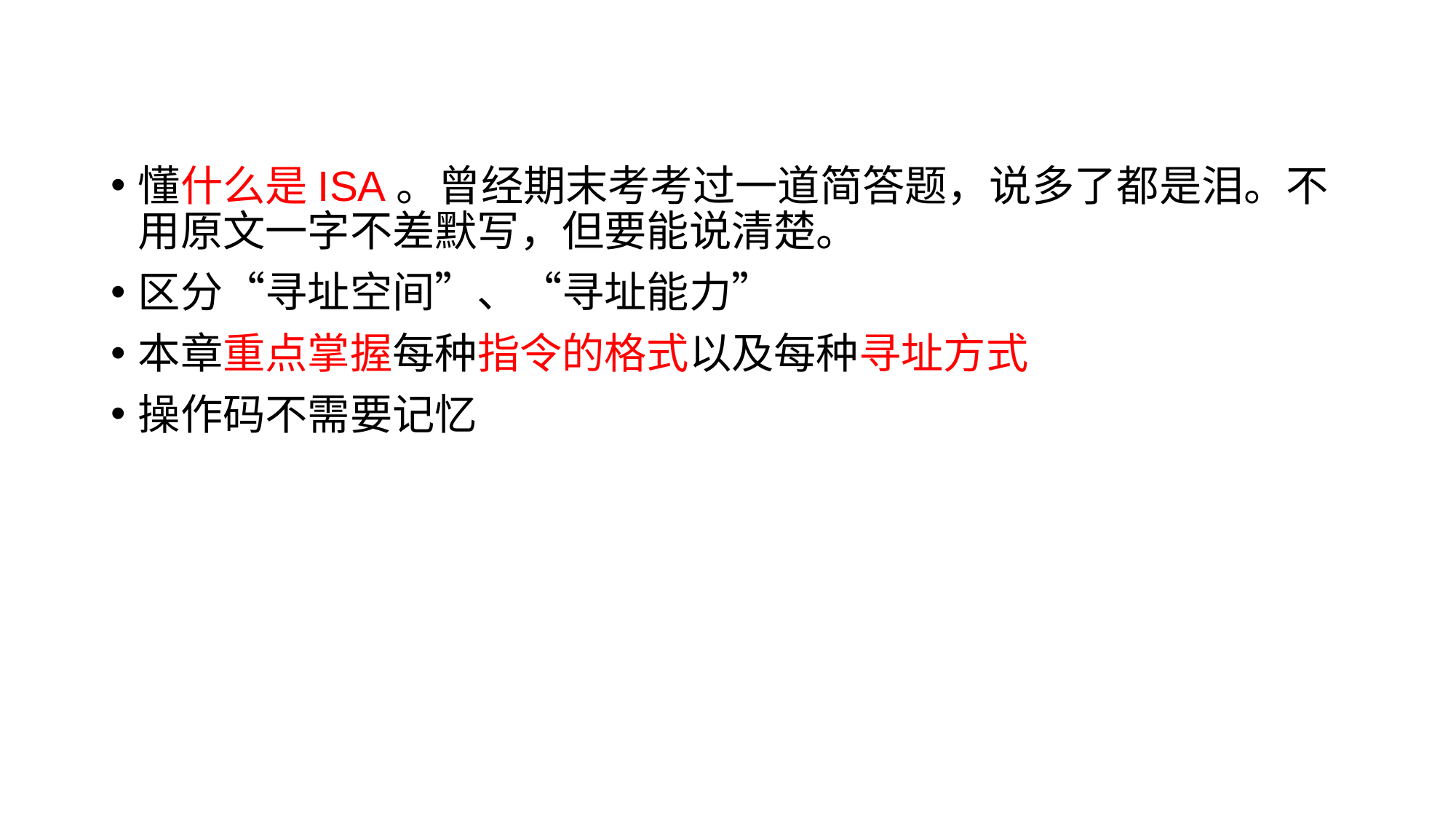

懂什么是ISA。曾经期末考考过一道简答题，说多了都是泪。不用原文一字不差默写，但要能说清楚。
区分“寻址空间”、“寻址能力”
本章重点掌握每种指令的格式以及每种寻址方式
操作码不需要记忆